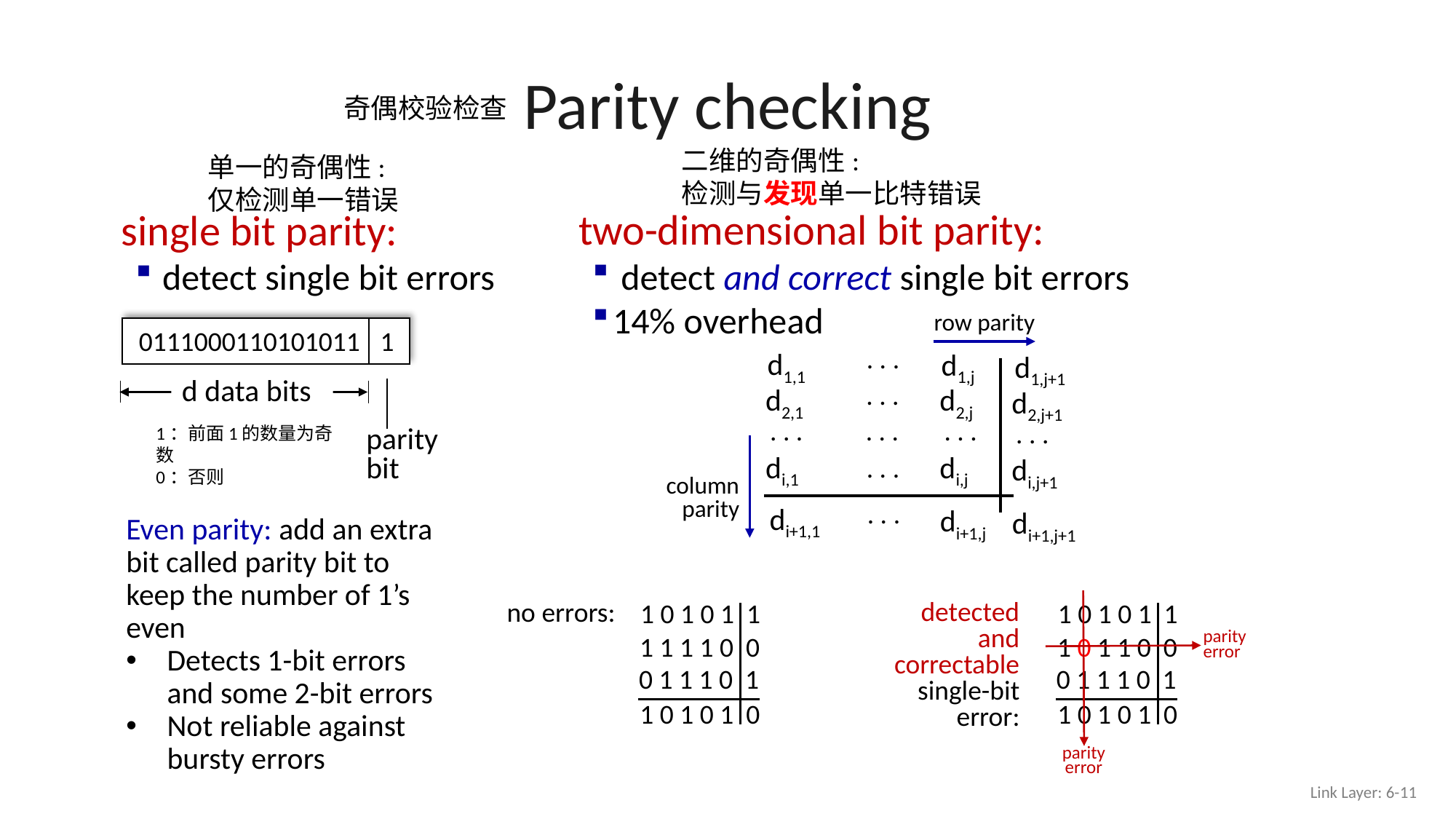

# Parity checking
奇偶校验检查
二维的奇偶性:
检测与发现单一比特错误
单一的奇偶性:
仅检测单一错误
two-dimensional bit parity:
 detect and correct single bit errors
14% overhead
single bit parity:
detect single bit errors
row parity
. . .
d1,1
d2,1
. . .
di,1
d1,j
d2,j
. . .
di,j
d1,j+1
d2,j+1
. . .
di,j+1
. . .
. . .
. . .
column
 parity
. . .
di+1,1
di+1,j
di+1,j+1

1
parity
bit
0111000110101011

d data bits
1：前面1的数量为奇数
0：否则
Even parity: add an extra bit called parity bit to keep the number of 1’s even
Detects 1-bit errors and some 2-bit errors
Not reliable against bursty errors
no errors:
1 0 1 0 1  1
1 1 1 1 0  0
1 0 1 0 1  0
0 1 1 1 0  1
1 0 1 0 1  1
1 0 1 1 0  0
1 0 1 0 1  0
parity
error
0 1 1 1 0  1
parity
error
detected
and
correctable
single-bit
error:
Link Layer: 6-11